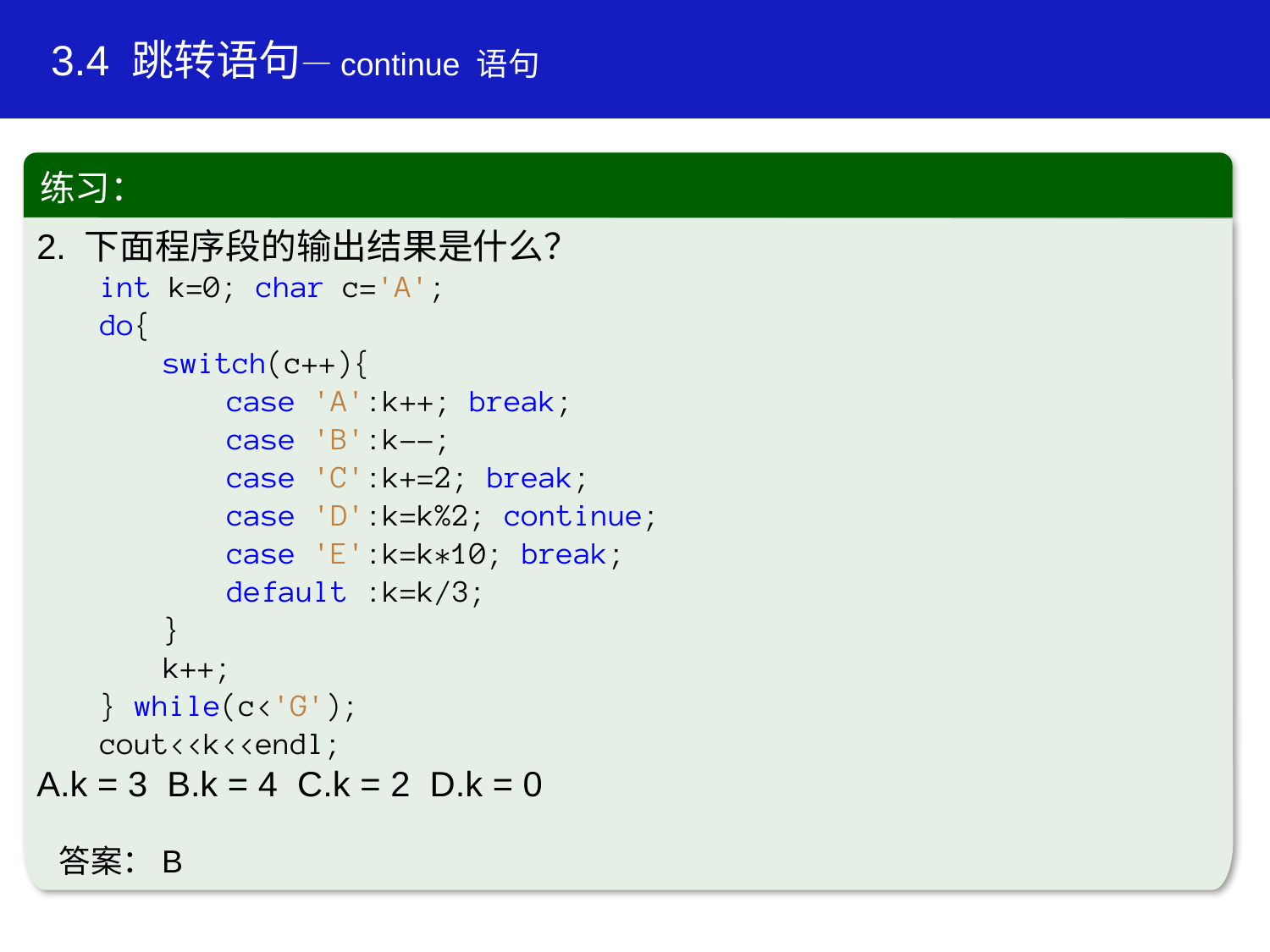

# 3.4 跳转语句—continue 语句
练习：
2. 下面程序段的输出结果是什么？
int k=0; char c='A';
do{
switch(c++){
case 'A':k++; break;
case 'B':k--;
case 'C':k+=2; break;
case 'D':k=k%2; continue;
case 'E':k=k*10; break;
default :k=k/3;
}
k++;
} while(c<'G');
cout<<k<<endl;
A.k = 3  B.k = 4  C.k = 2  D.k = 0

答案：B
51